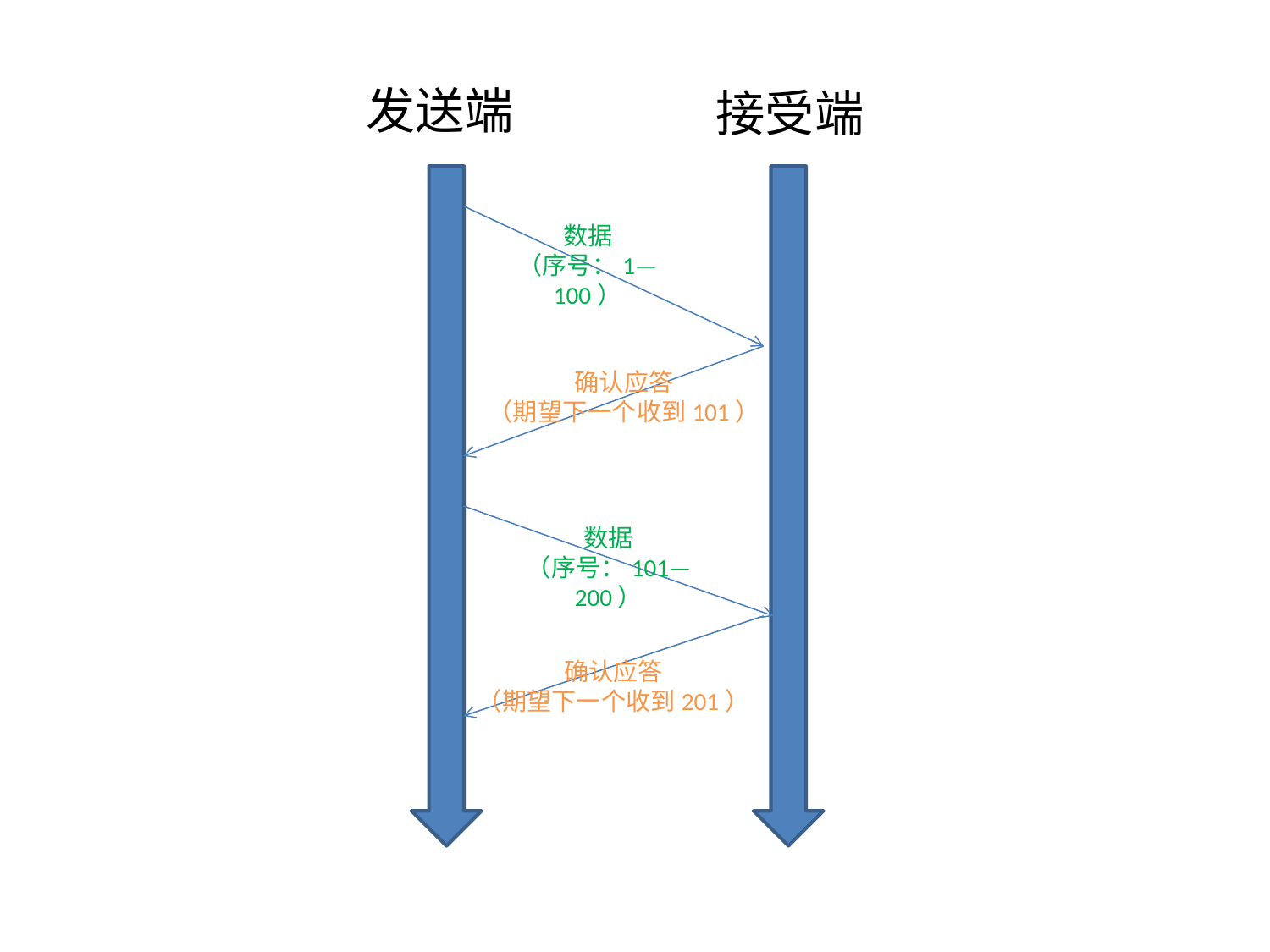

发送端
接受端

数据
（序号：1—100）
确认应答
（期望下一个收到101）
数据
（序号：101—200）
确认应答
（期望下一个收到201）